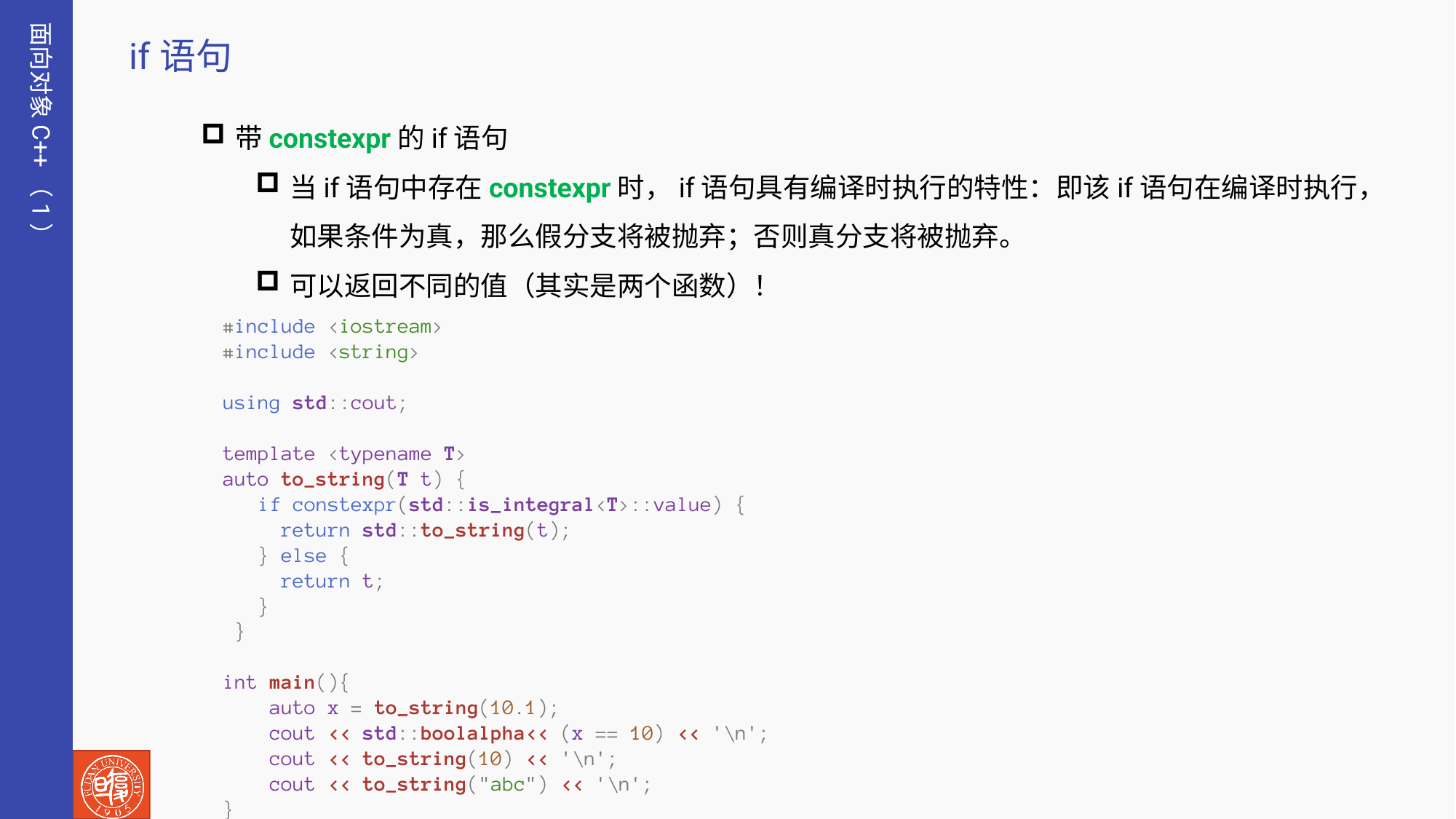

面向对象C++（1）
if语句
带constexpr的if语句
当if语句中存在constexpr时，if语句具有编译时执行的特性：即该if语句在编译时执行，如果条件为真，那么假分支将被抛弃；否则真分支将被抛弃。
可以返回不同的值（其实是两个函数）！

#include <iostream>
#include <string>
using std::cout;
template <typename T>
auto to_string(T t) {
   if constexpr(std::is_integral<T>::value) {
     return std::to_string(t);
   } else {
     return t;
   }
 }
int main(){
    auto x = to_string(10.1);
    cout << std::boolalpha<< (x == 10) << '\n';
    cout << to_string(10) << '\n';
    cout << to_string("abc") << '\n';
}